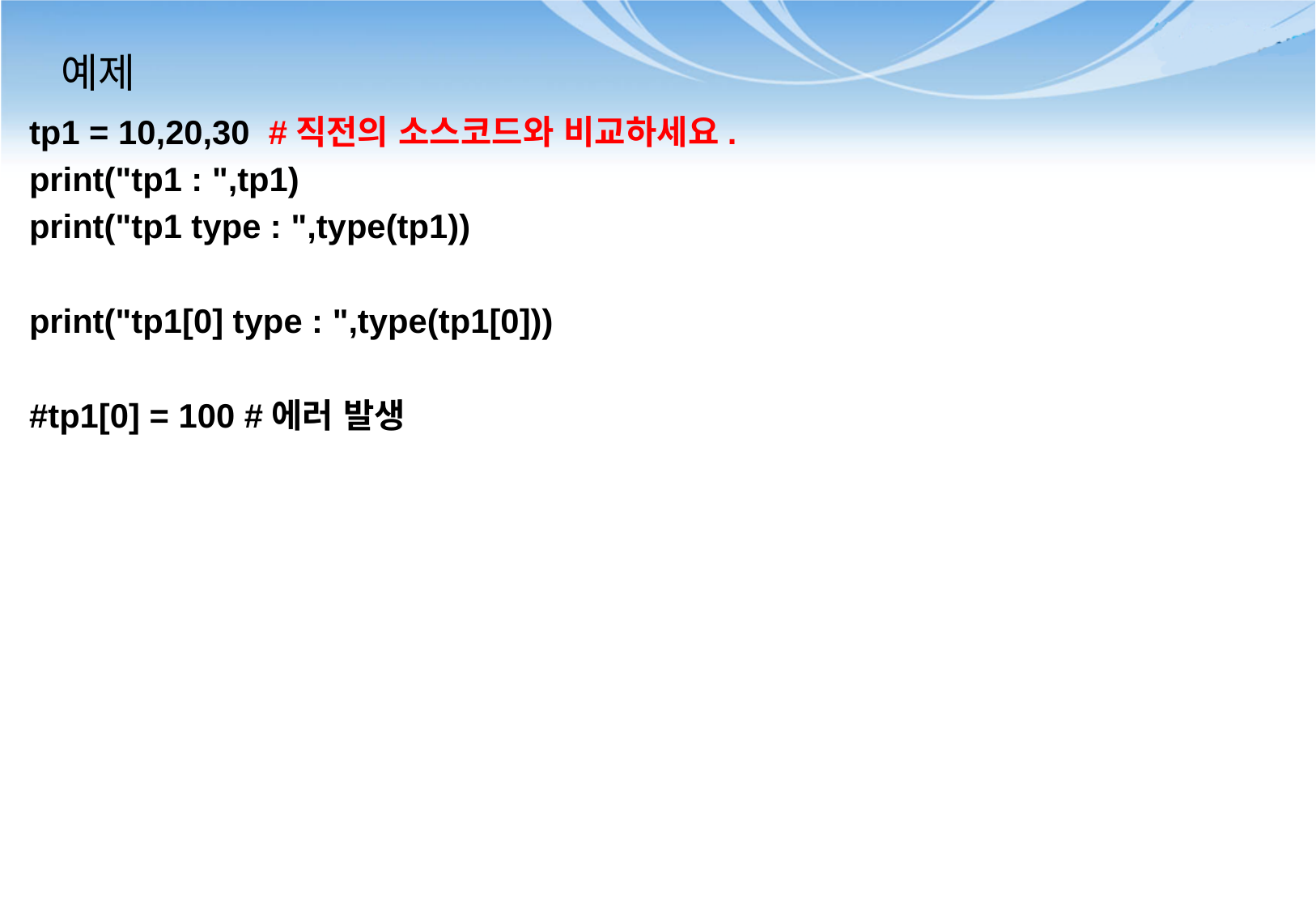

# 예제
tp1 = 10,20,30  #직전의 소스코드와 비교하세요.
print("tp1 : ",tp1)
print("tp1 type : ",type(tp1))

print("tp1[0] type : ",type(tp1[0]))

#tp1[0] = 100 #에러 발생